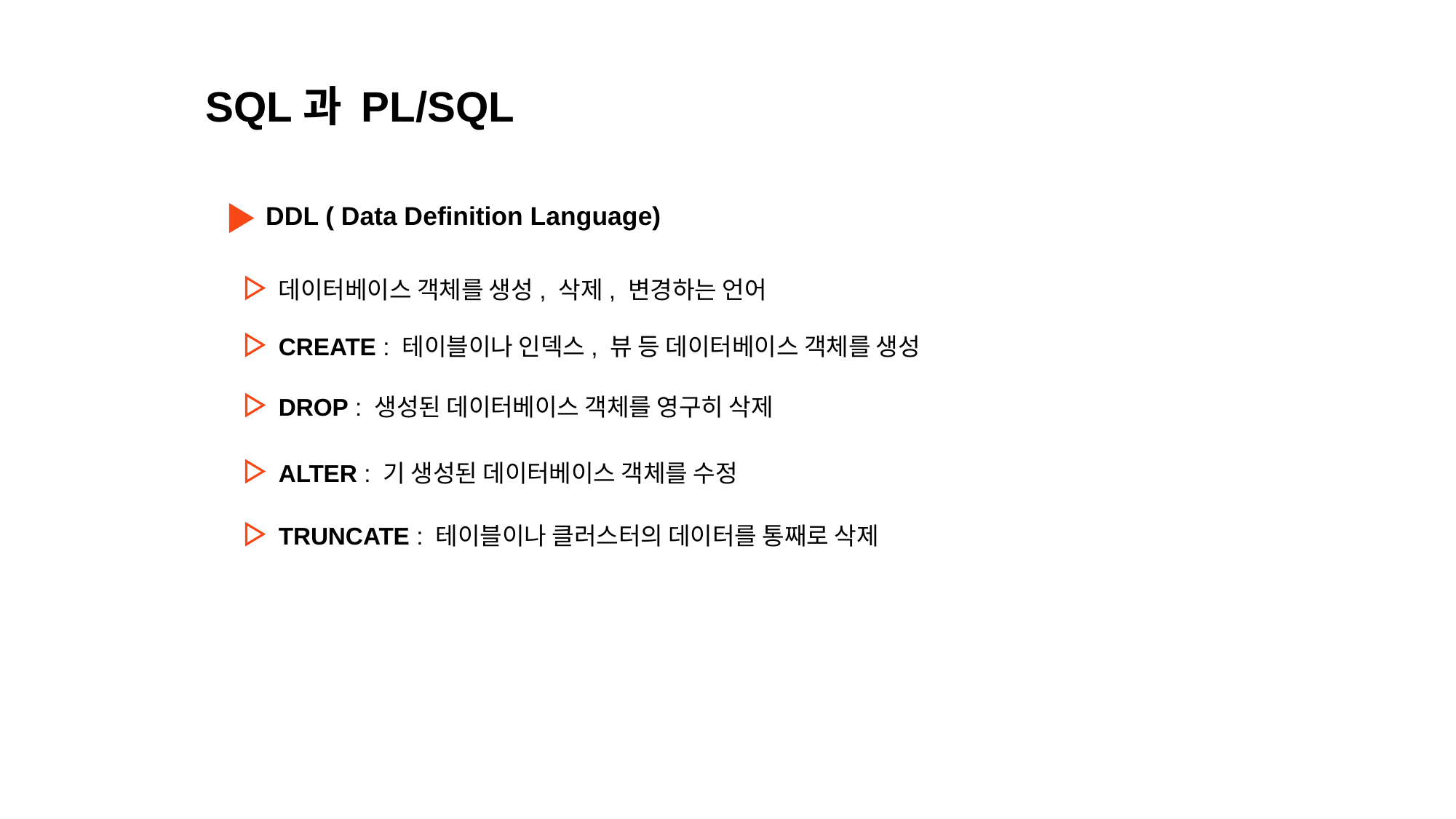

SQL과 PL/SQL
DDL ( Data Definition Language)

데이터베이스 객체를 생성, 삭제, 변경하는 언어

CREATE : 테이블이나 인덱스, 뷰 등 데이터베이스 객체를 생성

DROP : 생성된 데이터베이스 객체를 영구히 삭제

ALTER : 기 생성된 데이터베이스 객체를 수정

TRUNCATE : 테이블이나 클러스터의 데이터를 통째로 삭제